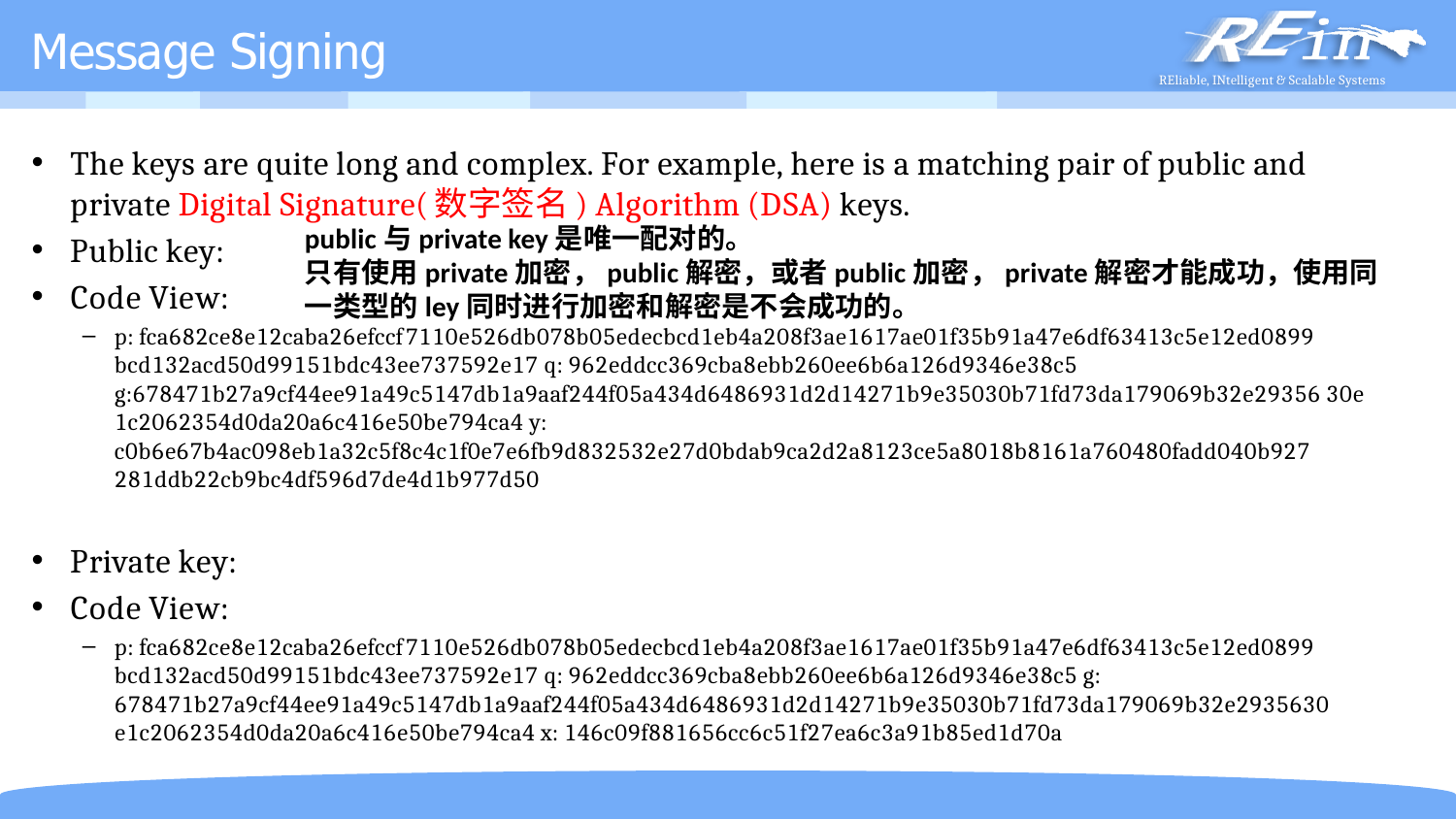

# Message Signing
The keys are quite long and complex. For example, here is a matching pair of public and private Digital Signature(数字签名) Algorithm (DSA) keys.
Public key:
Code View:
p: fca682ce8e12caba26efccf7110e526db078b05edecbcd1eb4a208f3ae1617ae01f35b91a47e6df63413c5e12ed0899 bcd132acd50d99151bdc43ee737592e17 q: 962eddcc369cba8ebb260ee6b6a126d9346e38c5 g:678471b27a9cf44ee91a49c5147db1a9aaf244f05a434d6486931d2d14271b9e35030b71fd73da179069b32e29356 30e 1c2062354d0da20a6c416e50be794ca4 y: c0b6e67b4ac098eb1a32c5f8c4c1f0e7e6fb9d832532e27d0bdab9ca2d2a8123ce5a8018b8161a760480fadd040b927 281ddb22cb9bc4df596d7de4d1b977d50

Private key:
Code View:
p: fca682ce8e12caba26efccf7110e526db078b05edecbcd1eb4a208f3ae1617ae01f35b91a47e6df63413c5e12ed0899 bcd132acd50d99151bdc43ee737592e17 q: 962eddcc369cba8ebb260ee6b6a126d9346e38c5 g: 678471b27a9cf44ee91a49c5147db1a9aaf244f05a434d6486931d2d14271b9e35030b71fd73da179069b32e2935630 e1c2062354d0da20a6c416e50be794ca4 x: 146c09f881656cc6c51f27ea6c3a91b85ed1d70a
public与private key是唯一配对的。
只有使用private加密，public解密，或者public加密，private解密才能成功，使用同一类型的ley同时进行加密和解密是不会成功的。
23